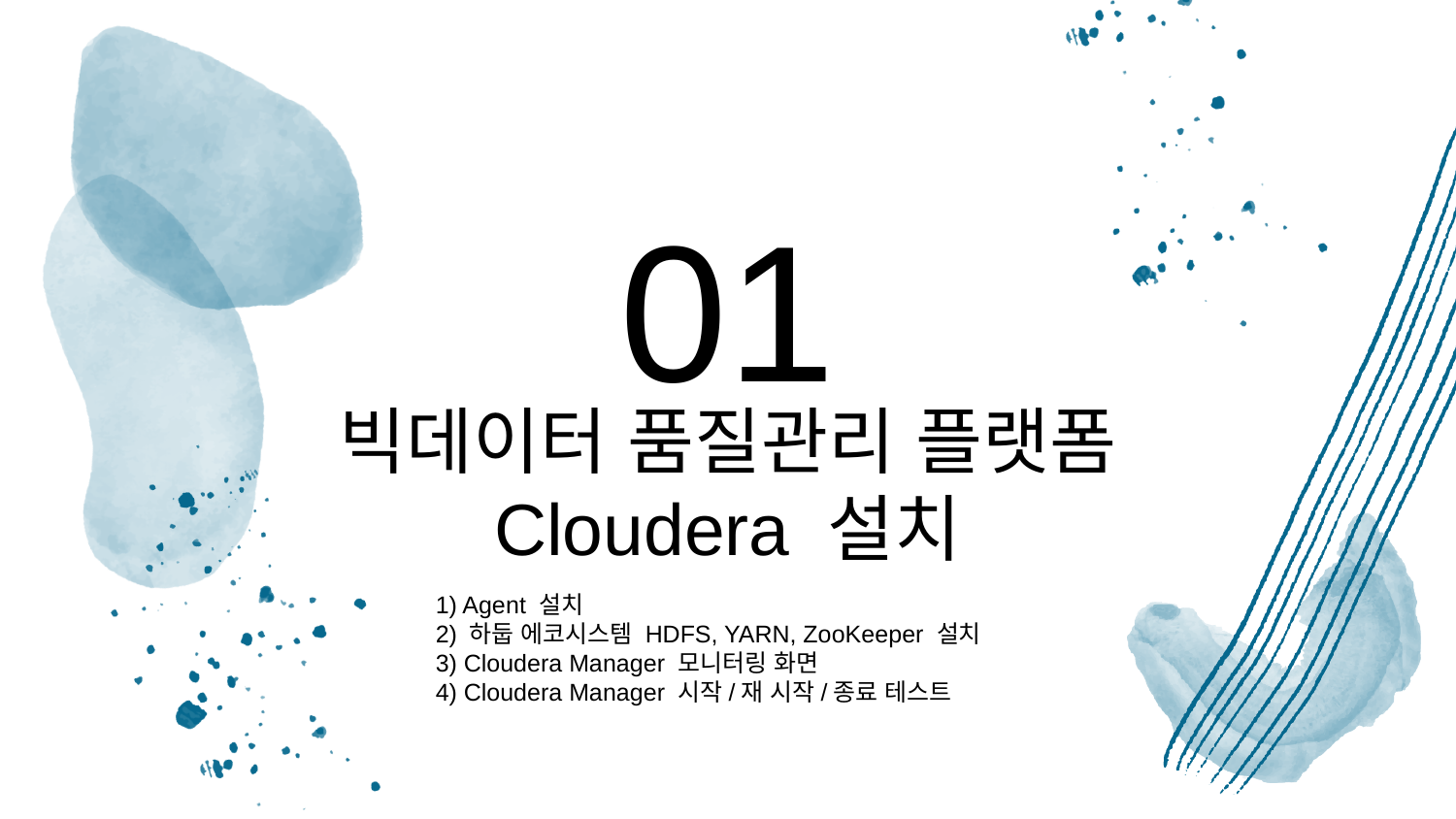

01
# 빅데이터 품질관리 플랫폼 Cloudera 설치
1) Agent 설치
2) 하둡 에코시스템 HDFS, YARN, ZooKeeper 설치
3) Cloudera Manager 모니터링 화면
4) Cloudera Manager 시작/재 시작/종료 테스트